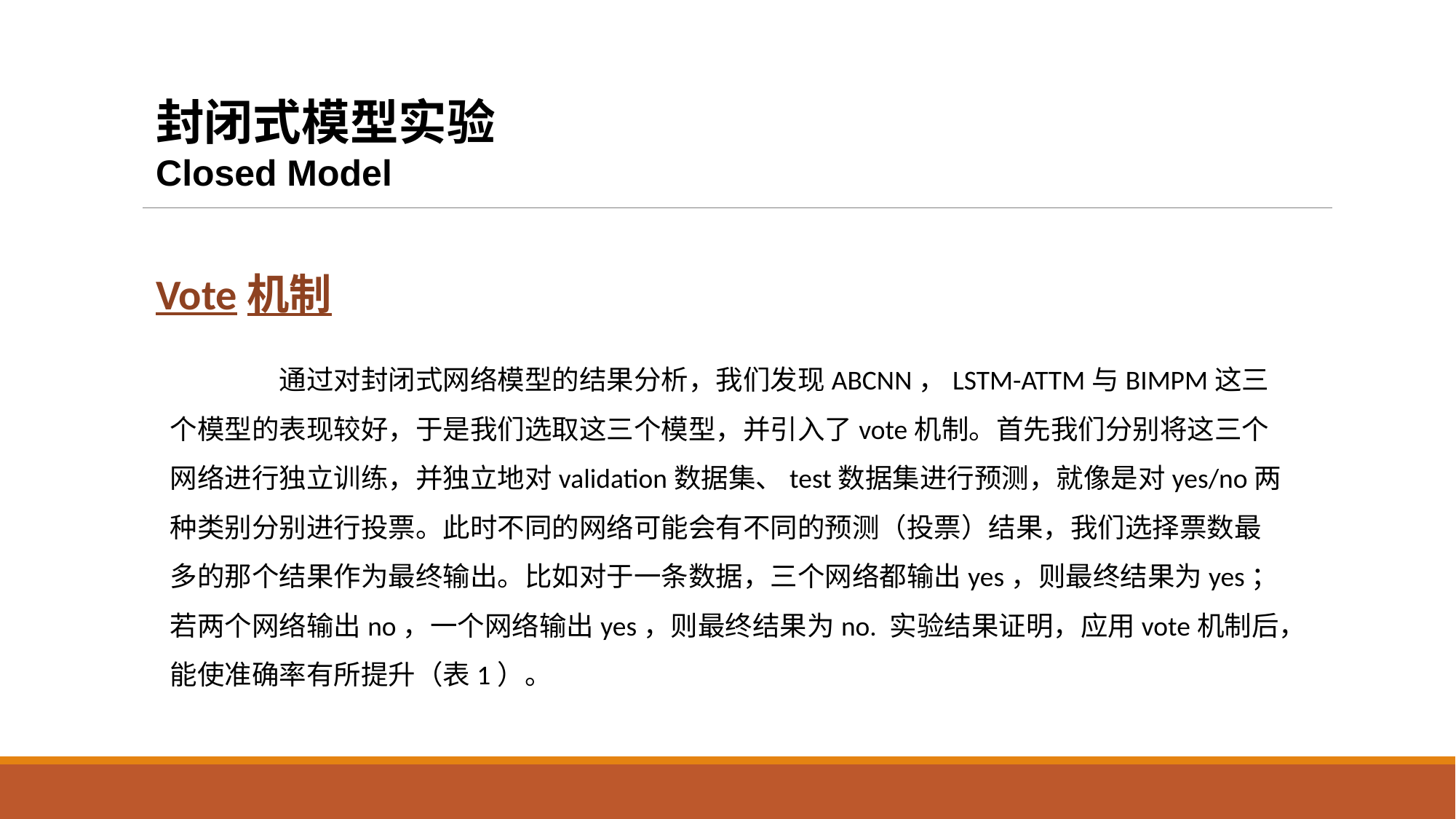

封闭式模型实验
Closed Model
Vote机制
	通过对封闭式网络模型的结果分析，我们发现ABCNN，LSTM-ATTM与BIMPM这三个模型的表现较好，于是我们选取这三个模型，并引入了vote机制。首先我们分别将这三个网络进行独立训练，并独立地对validation数据集、test数据集进行预测，就像是对yes/no两种类别分别进行投票。此时不同的网络可能会有不同的预测（投票）结果，我们选择票数最多的那个结果作为最终输出。比如对于一条数据，三个网络都输出yes，则最终结果为yes；若两个网络输出no，一个网络输出yes，则最终结果为no. 实验结果证明，应用vote机制后，能使准确率有所提升（表1）。